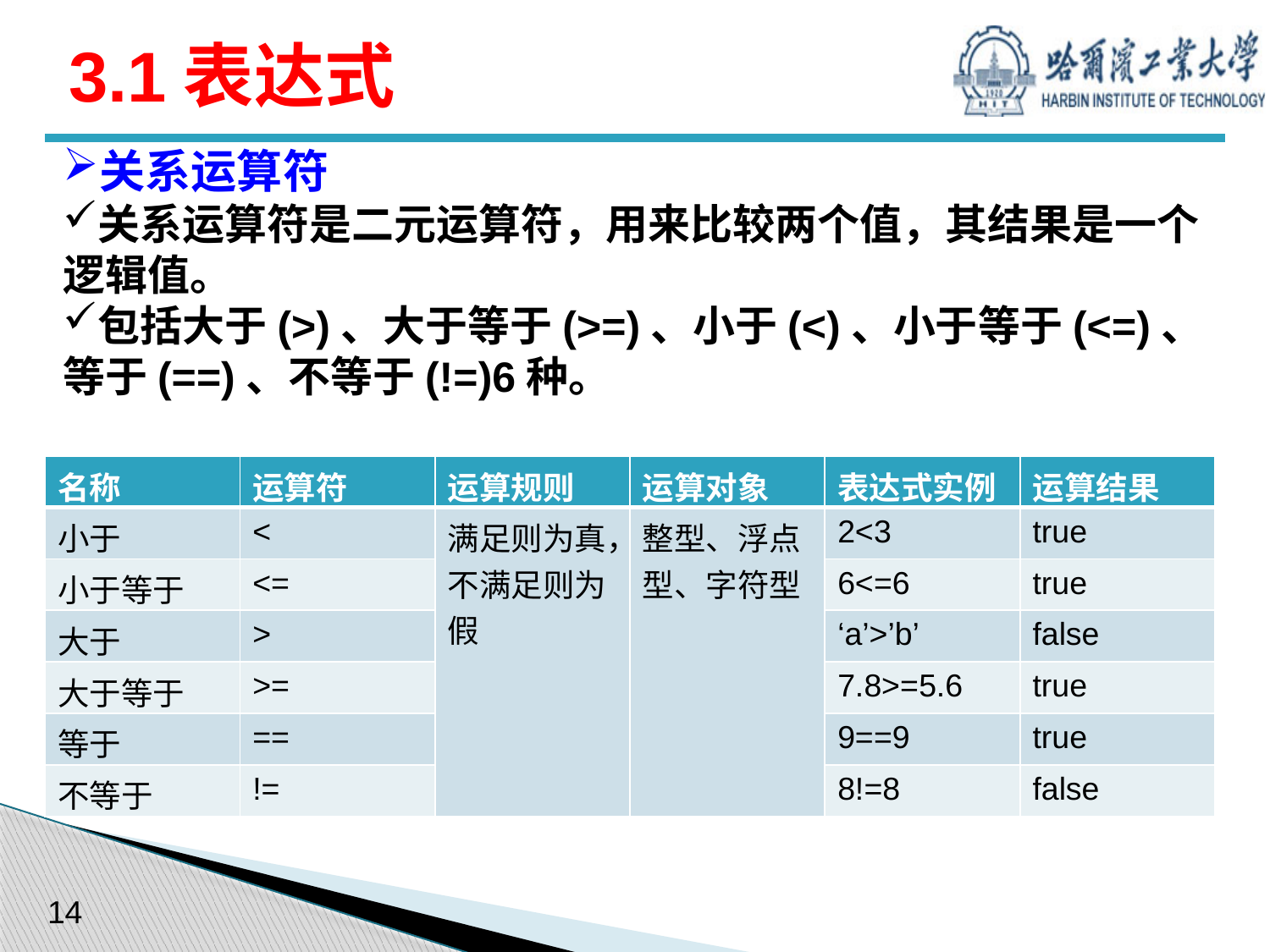

# 3.1表达式
关系运算符
关系运算符是二元运算符，用来比较两个值，其结果是一个逻辑值。
包括大于(>)、大于等于(>=)、小于(<)、小于等于(<=)、等于(==)、不等于(!=)6种。
| 名称 | 运算符 | 运算规则 | 运算对象 | 表达式实例 | 运算结果 |
| --- | --- | --- | --- | --- | --- |
| 小于 | < | 满足则为真，不满足则为假 | 整型、浮点型、字符型 | 2<3 | true |
| 小于等于 | <= |  |  | 6<=6 | true |
| 大于 | > |  |  | ‘a’>’b’ | false |
| 大于等于 | >= |  |  | 7.8>=5.6 | true |
| 等于 | == |  |  | 9==9 | true |
| 不等于 | != |  |  | 8!=8 | false |